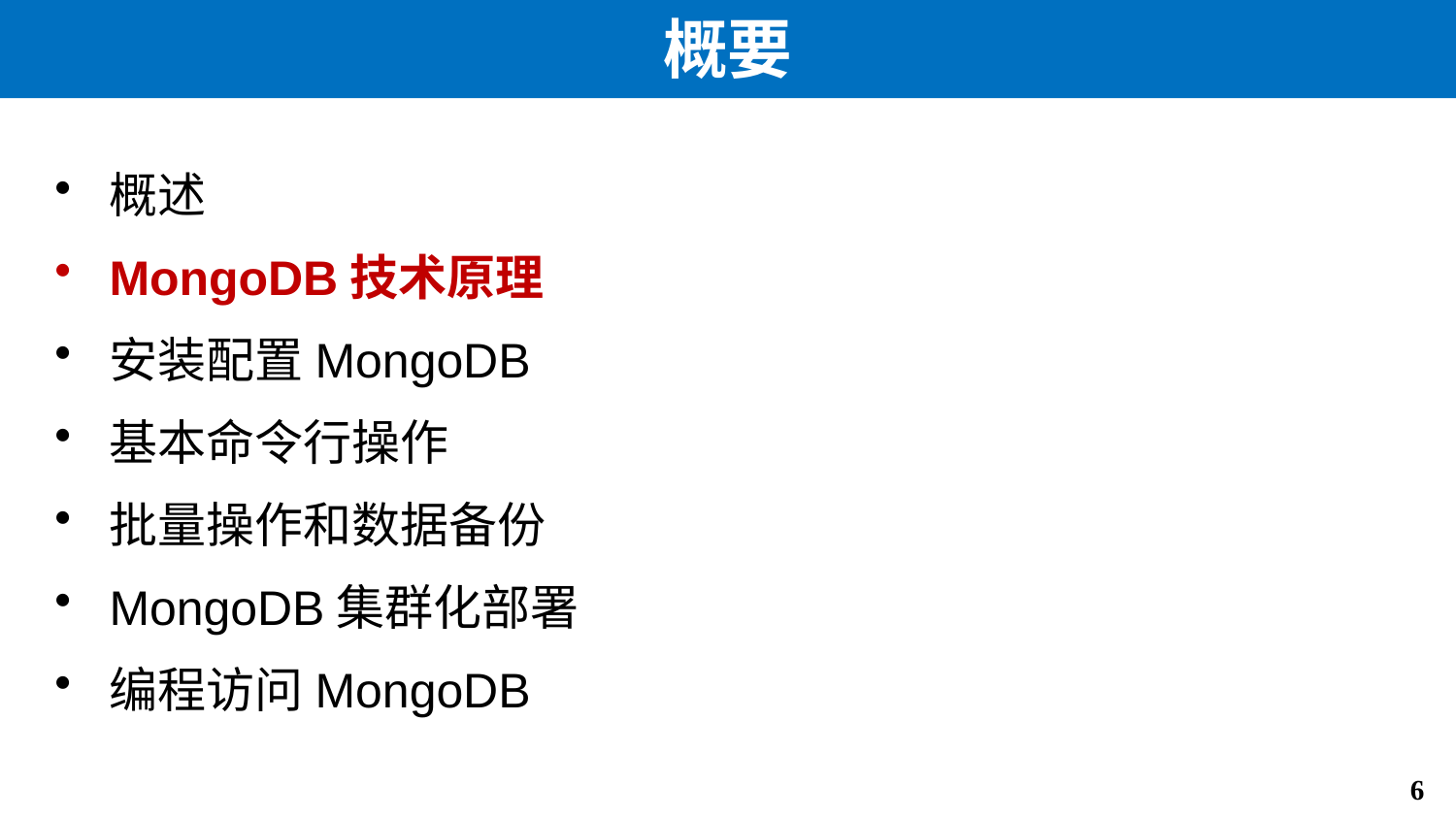

# 概要
概述
MongoDB技术原理
安装配置MongoDB
基本命令行操作
批量操作和数据备份
MongoDB集群化部署
编程访问MongoDB